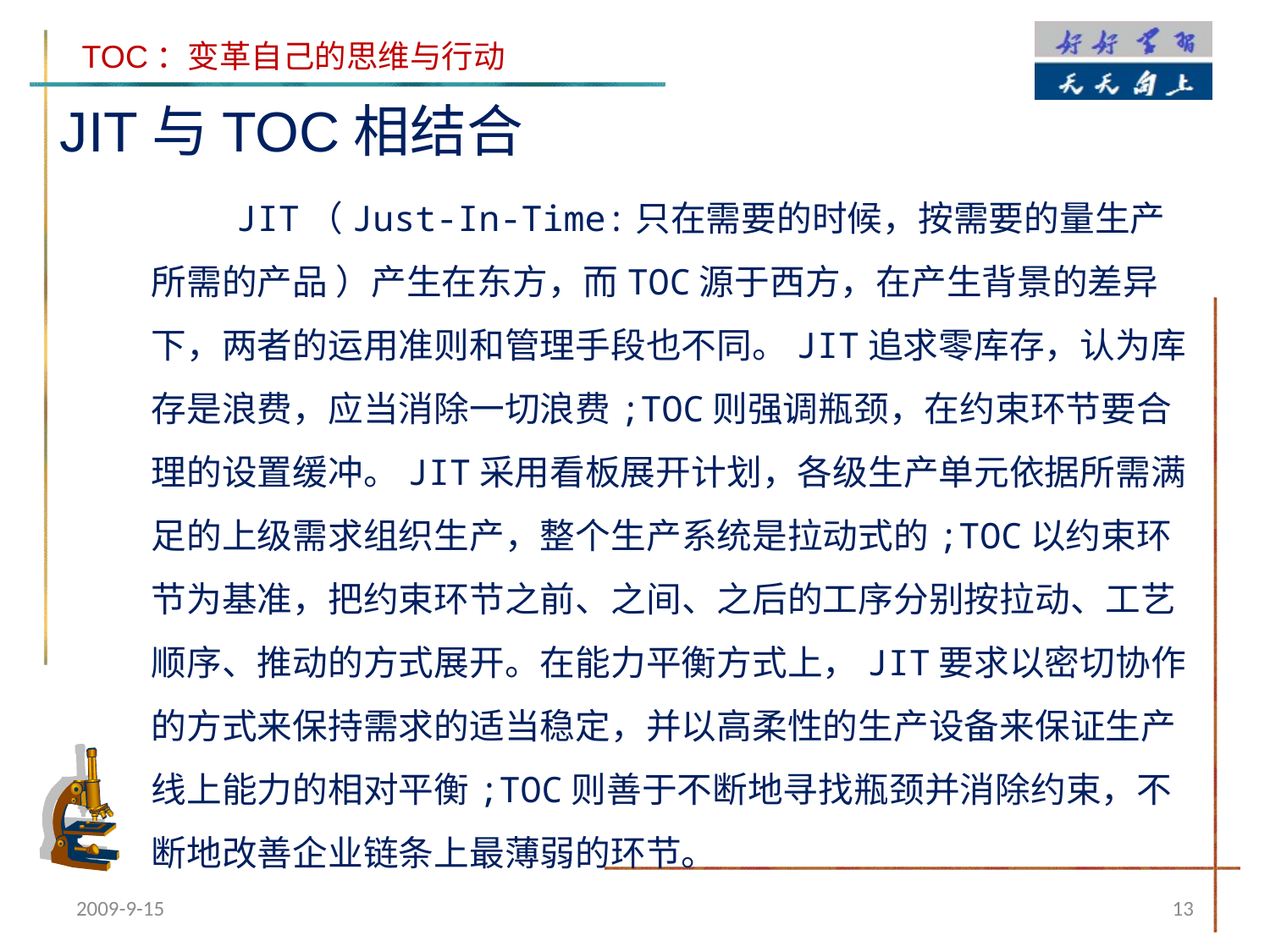

JIT与TOC相结合
    JIT（Just-In-Time:只在需要的时候，按需要的量生产所需的产品 ）产生在东方，而TOC源于西方，在产生背景的差异下，两者的运用准则和管理手段也不同。JIT追求零库存，认为库存是浪费，应当消除一切浪费;TOC则强调瓶颈，在约束环节要合理的设置缓冲。JIT采用看板展开计划，各级生产单元依据所需满足的上级需求组织生产，整个生产系统是拉动式的;TOC以约束环节为基准，把约束环节之前、之间、之后的工序分别按拉动、工艺顺序、推动的方式展开。在能力平衡方式上，JIT要求以密切协作的方式来保持需求的适当稳定，并以高柔性的生产设备来保证生产线上能力的相对平衡;TOC则善于不断地寻找瓶颈并消除约束，不断地改善企业链条上最薄弱的环节。
2009-9-15
13